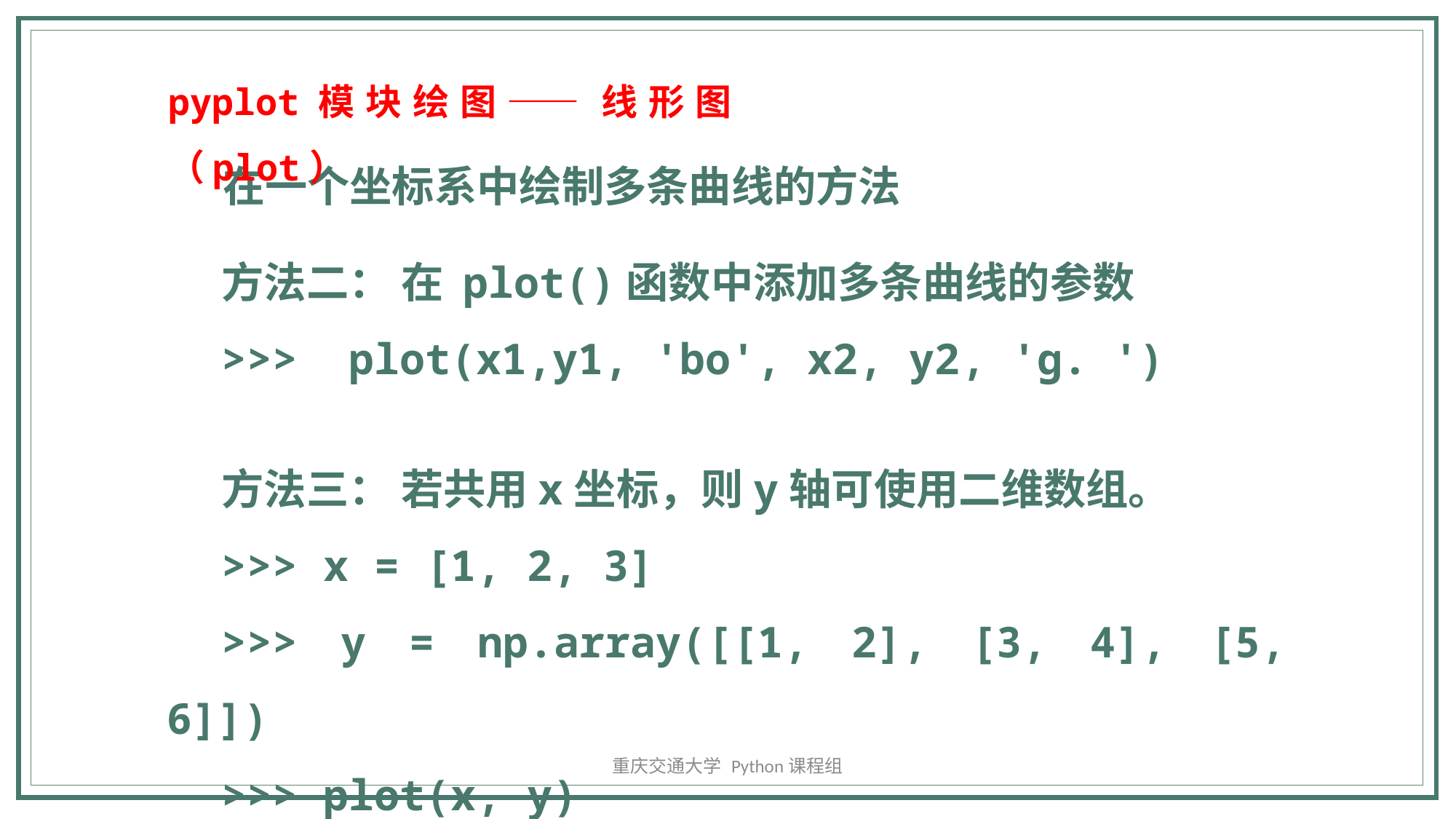

pyplot模块绘图——线形图（plot）
在一个坐标系中绘制多条曲线的方法
方法二： 在 plot()函数中添加多条曲线的参数
>>>  plot(x1,y1, 'bo', x2, y2, 'g. ')
方法三： 若共用x坐标，则y轴可使用二维数组。
>>> x = [1, 2, 3]
>>> y = np.array([[1, 2], [3, 4], [5, 6]])
>>> plot(x, y)
重庆交通大学 Python课程组